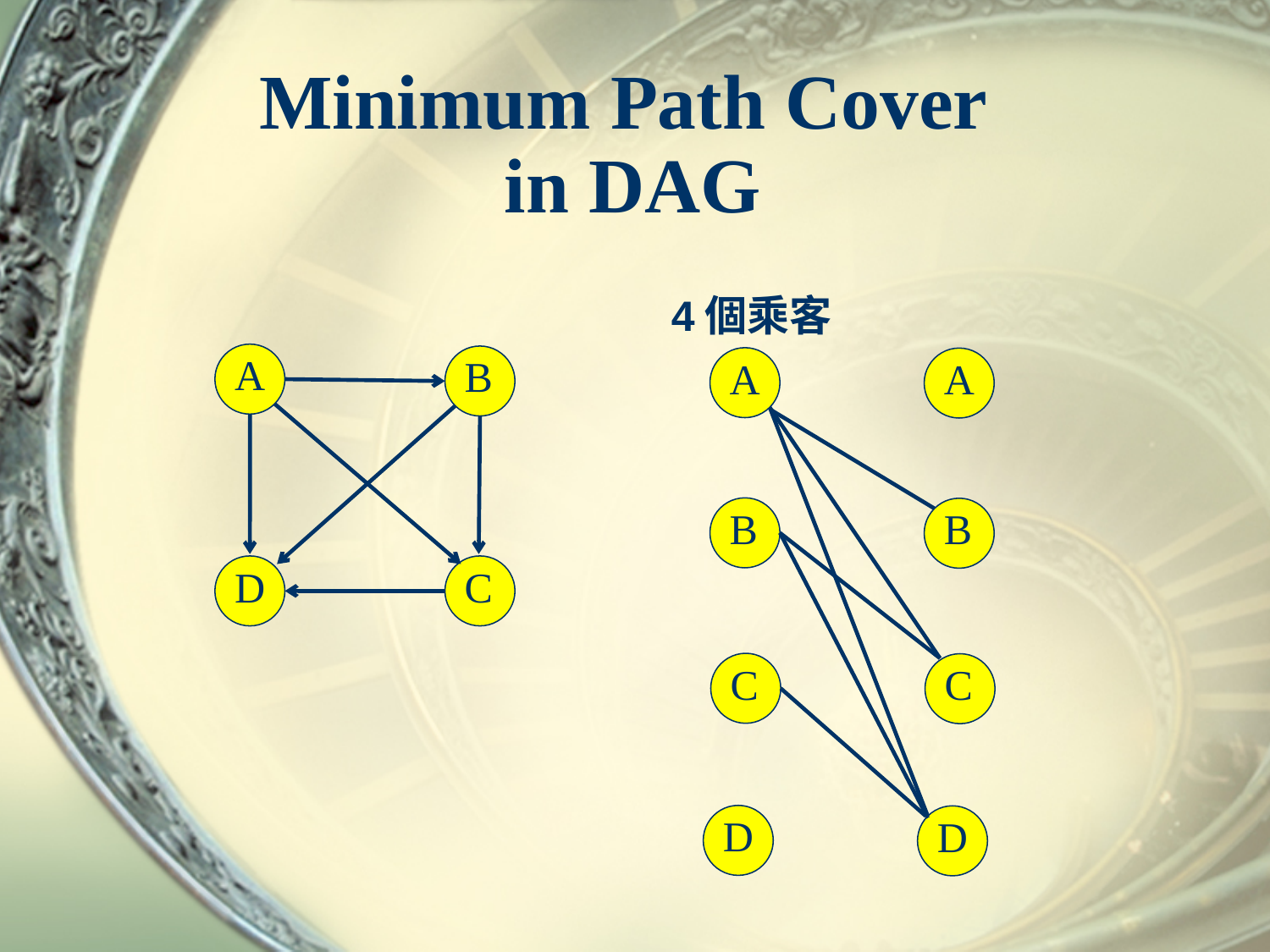

# Minimum Path Cover in DAG
4個乘客
A

B
A

A

B
B

D
C

C
C

D
D